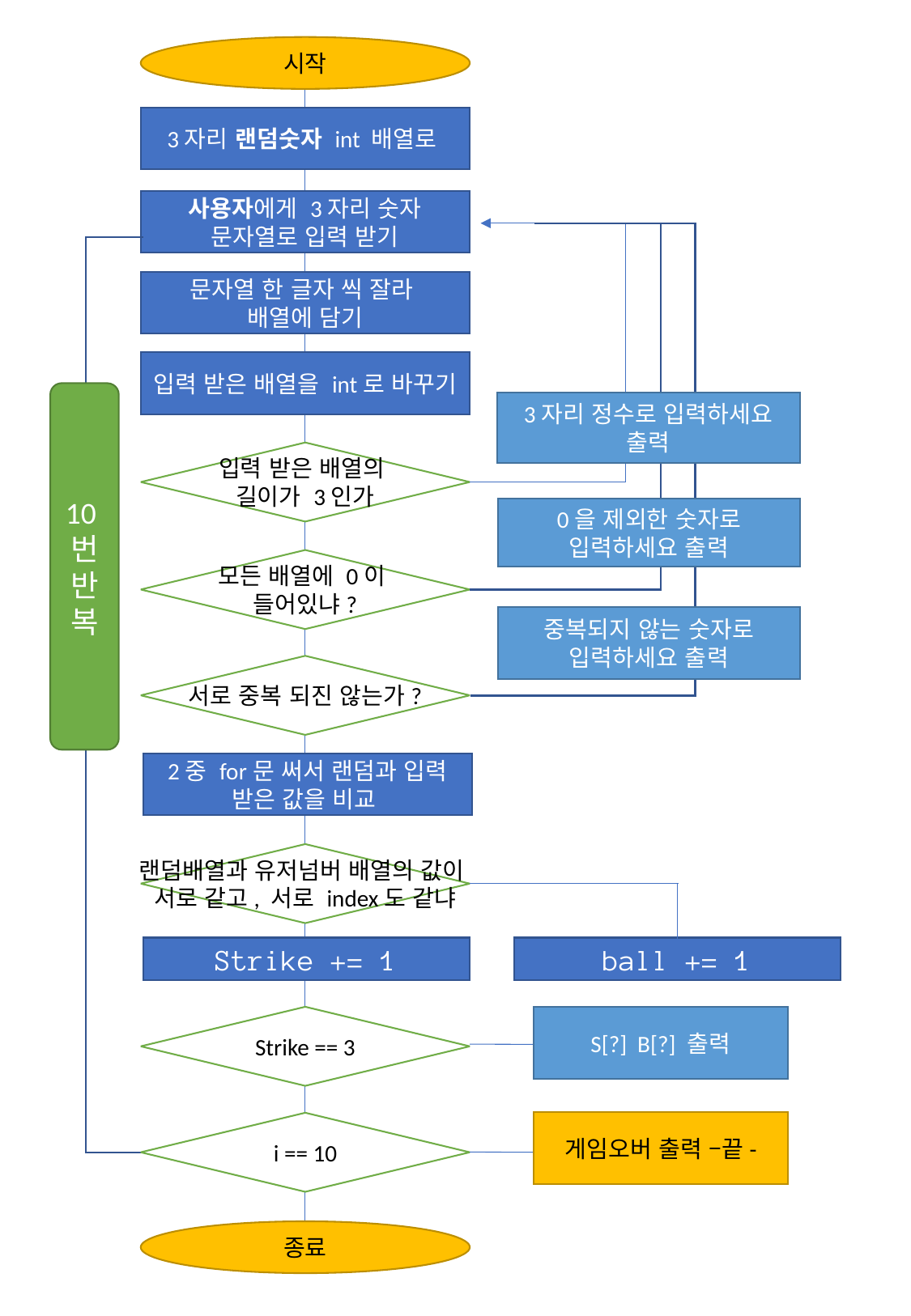

시작
3자리 랜덤숫자 int 배열로
사용자에게 3자리 숫자 문자열로 입력 받기

문자열 한 글자 씩 잘라
배열에 담기
입력 받은 배열을 int로 바꾸기
10번 반복
3자리 정수로 입력하세요 출력
입력 받은 배열의
길이가 3인가
0을 제외한 숫자로 입력하세요 출력
모든 배열에 0이
들어있냐?
중복되지 않는 숫자로 입력하세요 출력
서로 중복 되진 않는가?
2중 for문 써서 랜덤과 입력 받은 값을 비교
랜덤배열과 유저넘버 배열의 값이
서로 같고, 서로 index도 같냐
Strike += 1
ball += 1
Strike == 3
S[?]  B[?] 출력
게임오버 출력 –끝-
i == 10
종료